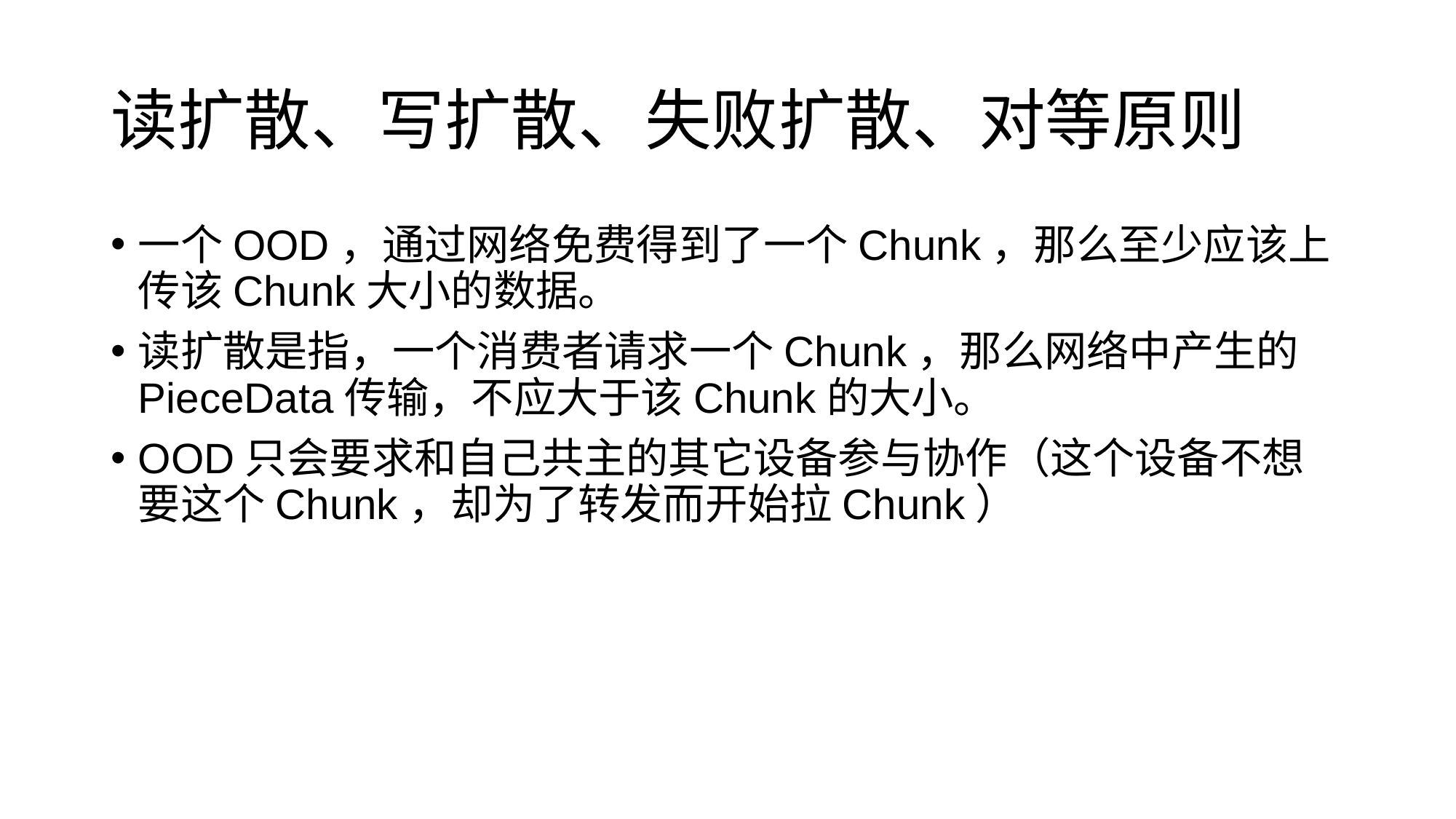

# 读扩散、写扩散、失败扩散、对等原则
一个OOD，通过网络免费得到了一个Chunk，那么至少应该上传该Chunk大小的数据。
读扩散是指，一个消费者请求一个Chunk，那么网络中产生的PieceData传输，不应大于该Chunk的大小。
OOD只会要求和自己共主的其它设备参与协作（这个设备不想要这个Chunk，却为了转发而开始拉Chunk）